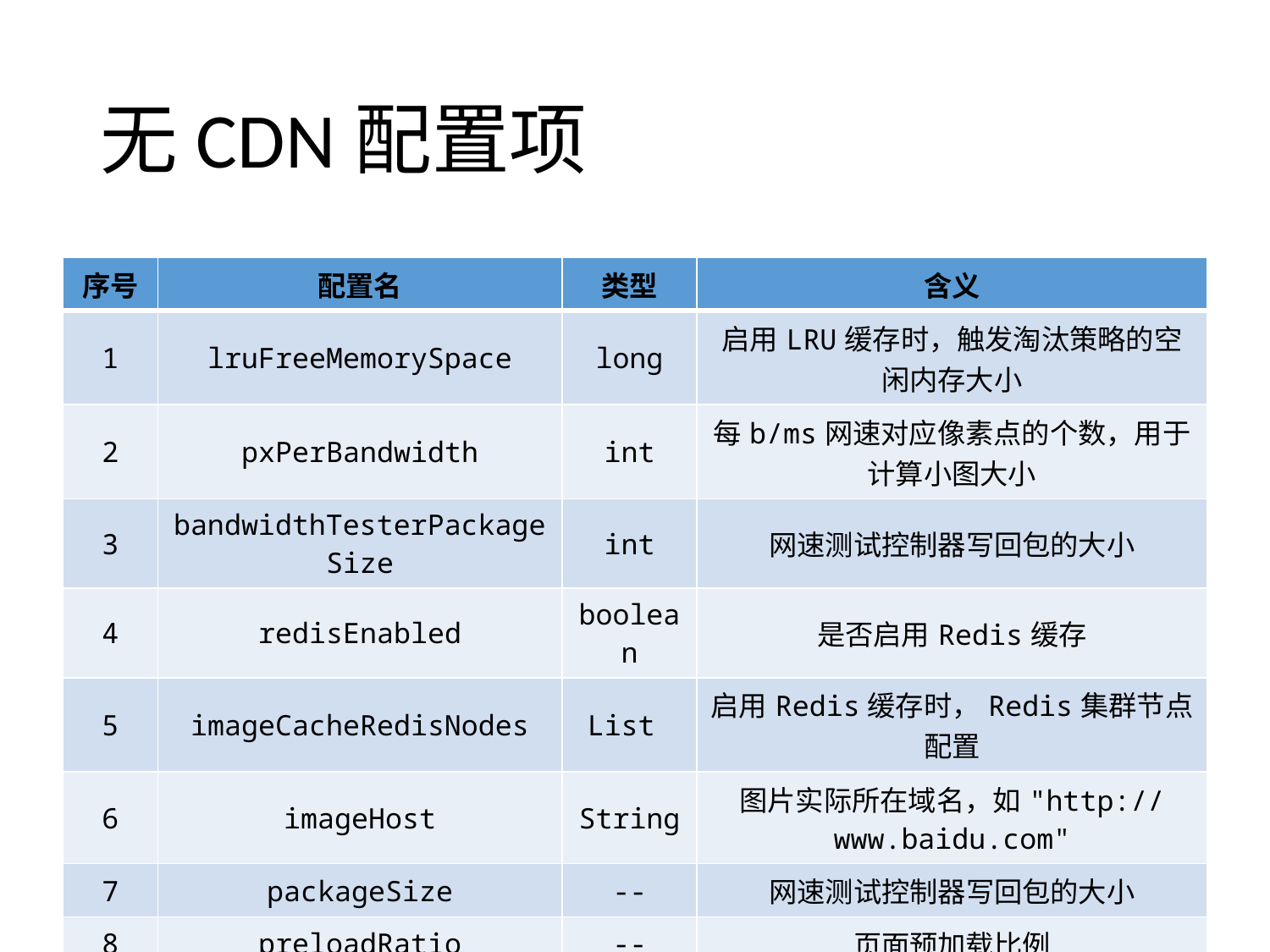

# 无CDN配置项
| 序号 | 配置名 | 类型 | 含义 |
| --- | --- | --- | --- |
| 1 | lruFreeMemorySpace | long | 启用LRU缓存时，触发淘汰策略的空闲内存大小 |
| 2 | pxPerBandwidth | int | 每b/ms网速对应像素点的个数，用于计算小图大小 |
| 3 | bandwidthTesterPackageSize | int | 网速测试控制器写回包的大小 |
| 4 | redisEnabled | boolean | 是否启用Redis缓存 |
| 5 | imageCacheRedisNodes | List | 启用Redis缓存时，Redis集群节点配置 |
| 6 | imageHost | String | 图片实际所在域名，如"http://www.baidu.com" |
| 7 | packageSize | -- | 网速测试控制器写回包的大小 |
| 8 | preloadRatio | -- | 页面预加载比例 |